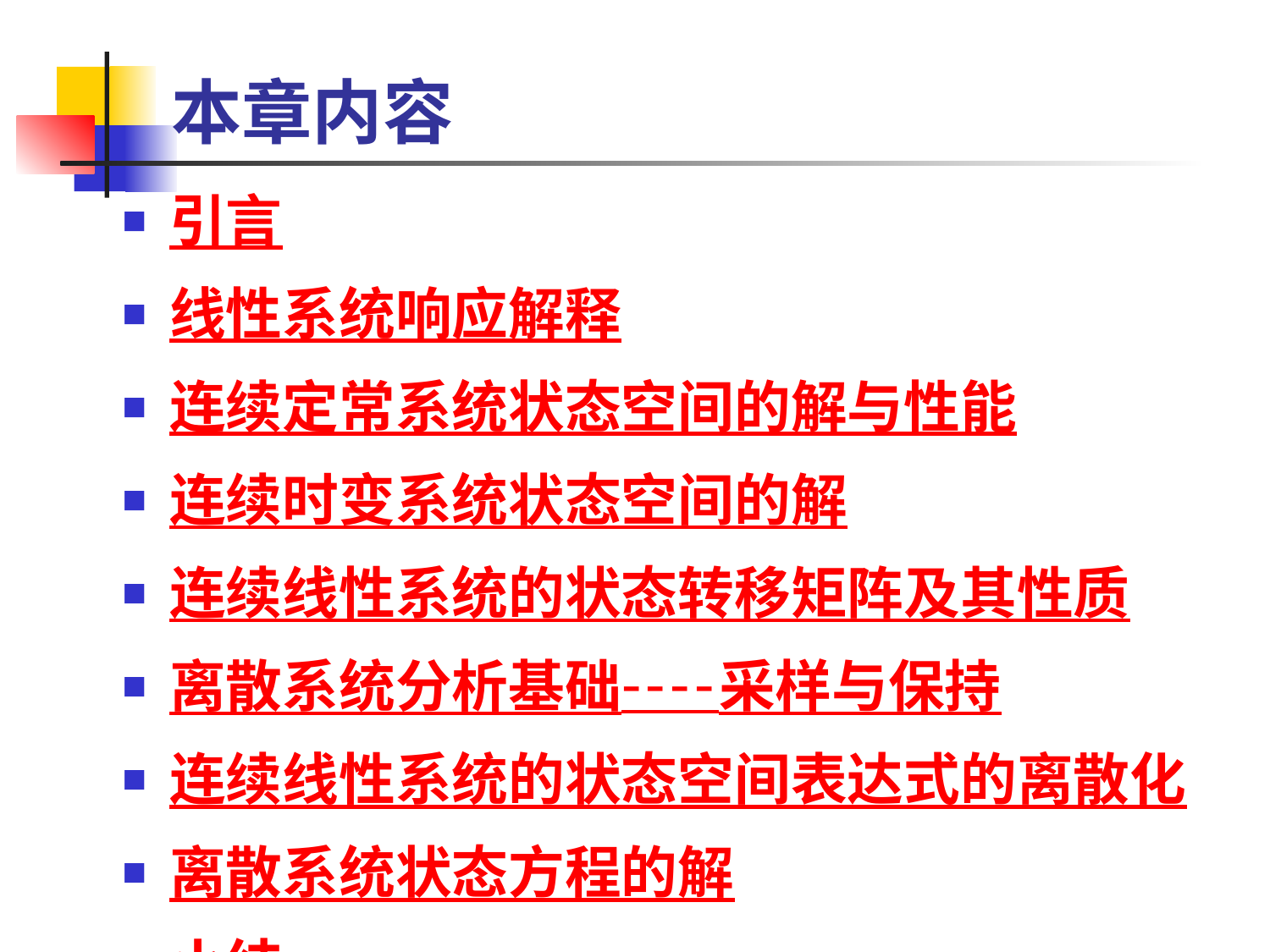

# 本章内容
引言
线性系统响应解释
连续定常系统状态空间的解与性能
连续时变系统状态空间的解
连续线性系统的状态转移矩阵及其性质
离散系统分析基础----采样与保持
连续线性系统的状态空间表达式的离散化
离散系统状态方程的解
小结